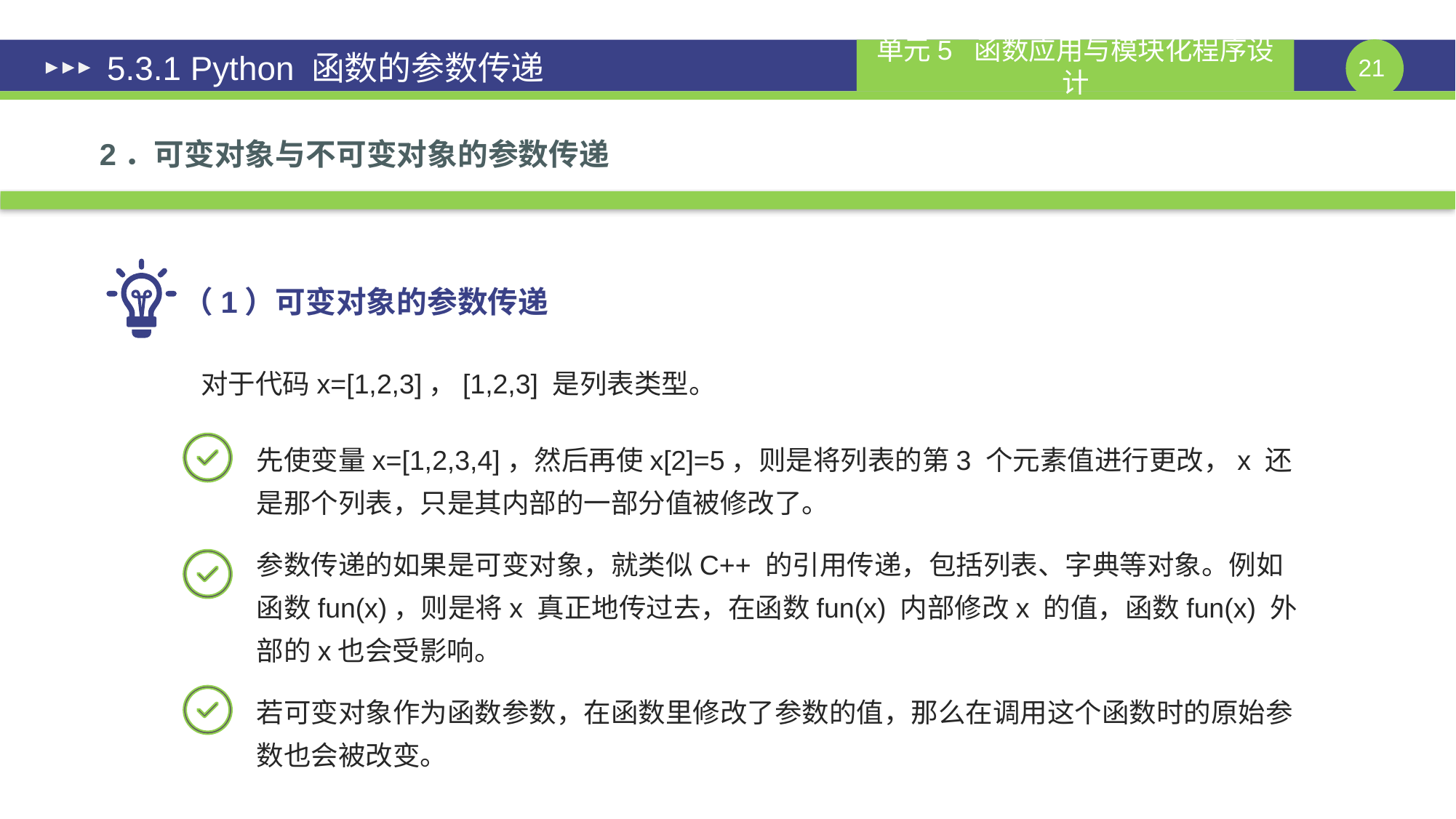

# 5.3.1 Python 函数的参数传递
2．可变对象与不可变对象的参数传递

（1）可变对象的参数传递
对于代码x=[1,2,3]，[1,2,3] 是列表类型。
先使变量x=[1,2,3,4]，然后再使x[2]=5，则是将列表的第3 个元素值进行更改，x 还是那个列表，只是其内部的一部分值被修改了。

参数传递的如果是可变对象，就类似C++ 的引用传递，包括列表、字典等对象。例如函数fun(x)，则是将x 真正地传过去，在函数fun(x) 内部修改x 的值，函数fun(x) 外部的x也会受影响。

若可变对象作为函数参数，在函数里修改了参数的值，那么在调用这个函数时的原始参数也会被改变。